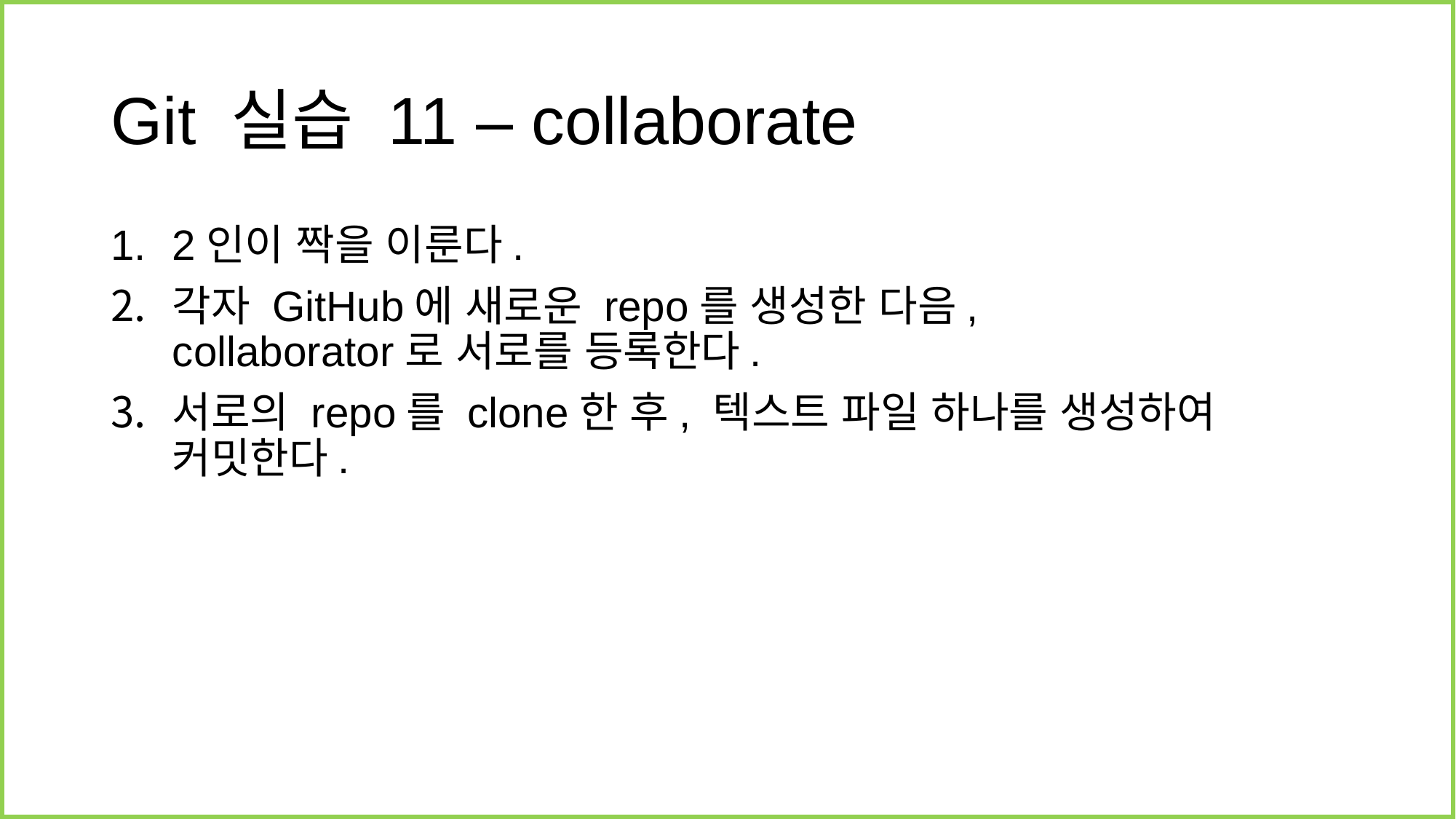

# Git 실습 11 – collaborate
2인이 짝을 이룬다.
각자 GitHub에 새로운 repo를 생성한 다음,
collaborator로 서로를 등록한다.
서로의 repo를 clone한 후, 텍스트 파일 하나를 생성하여 커밋한다.